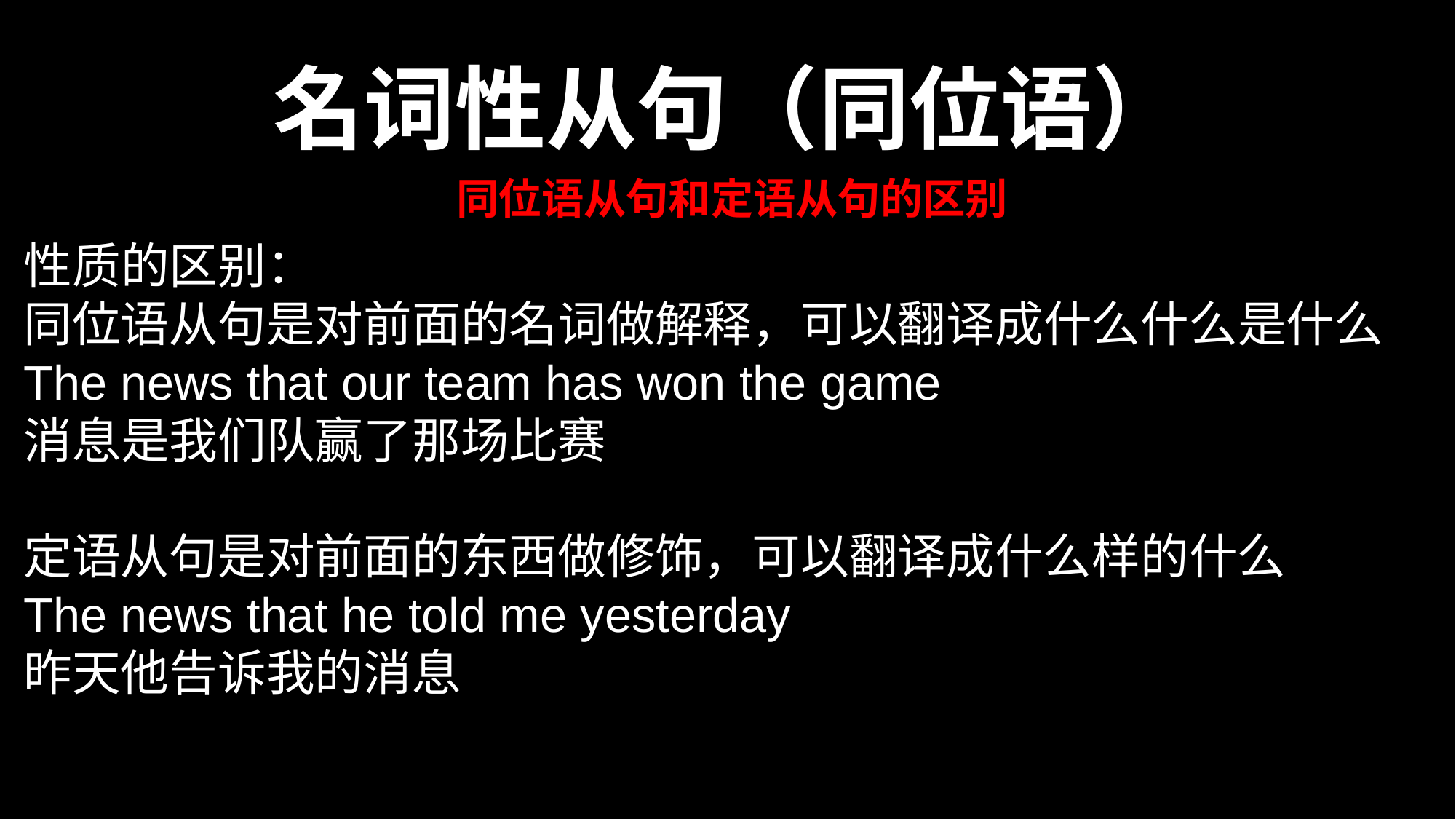

名词性从句（同位语）
同位语从句和定语从句的区别
性质的区别：
同位语从句是对前面的名词做解释，可以翻译成什么什么是什么
The news that our team has won the game
消息是我们队赢了那场比赛

定语从句是对前面的东西做修饰，可以翻译成什么样的什么
The news that he told me yesterday
昨天他告诉我的消息